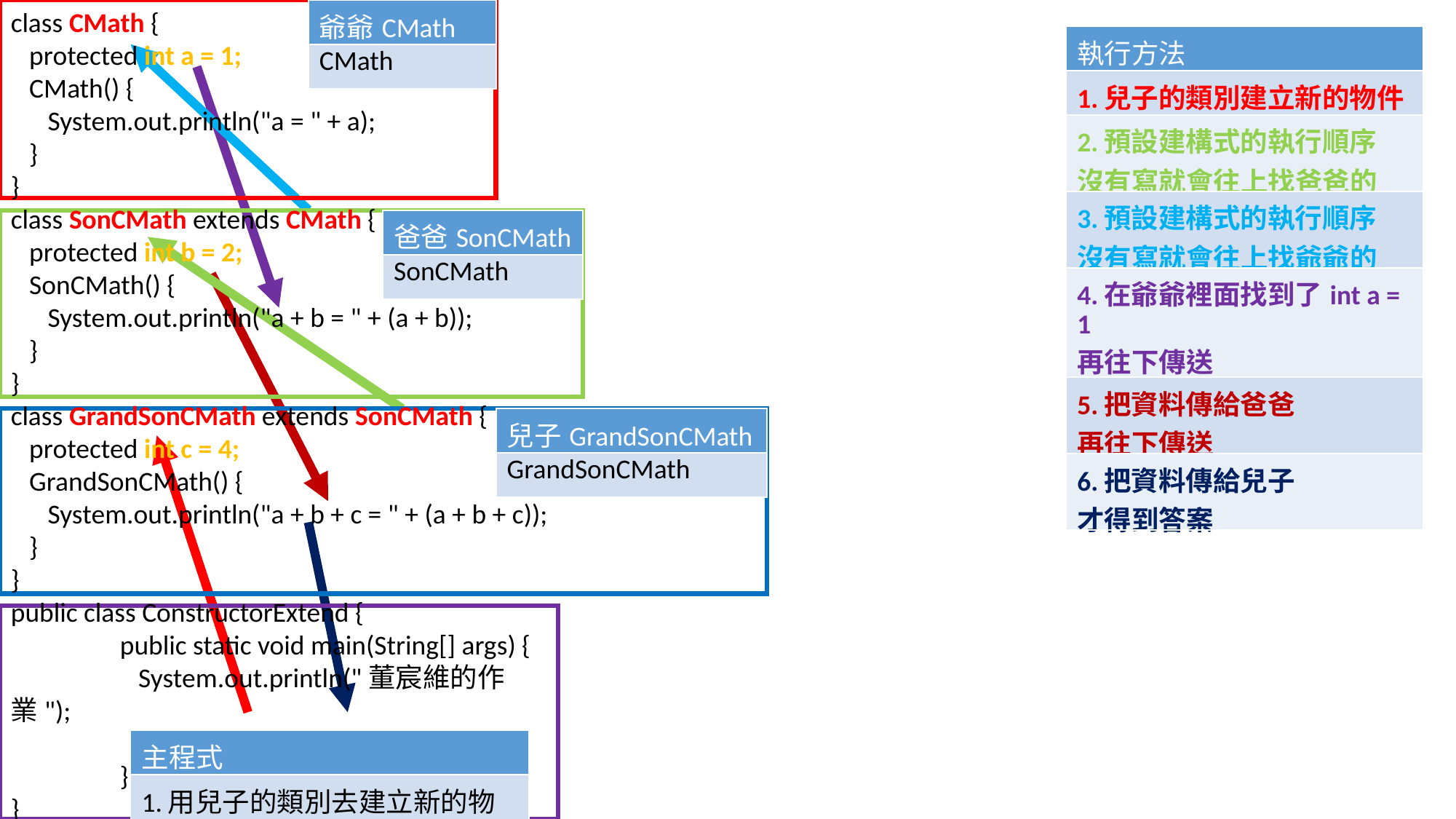

class CMath {
   protected int a = 1;
   CMath() {
      System.out.println("a = " + a);
   }
}
class SonCMath extends CMath {
   protected int b = 2;
   SonCMath() {
      System.out.println("a + b = " + (a + b));
   }
}
class GrandSonCMath extends SonCMath {
   protected int c = 4;
   GrandSonCMath() {
      System.out.println("a + b + c = " + (a + b + c));
   }
}
public class ConstructorExtend {
	public static void main(String[] args) {
	   System.out.println("董宸維的作業");
	   new GrandSonCMath();
	}
}

| 爺爺CMath |
| --- |
| CMath |

| 執行方法 |
| --- |
| 1.兒子的類別建立新的物件 |
| 2.預設建構式的執行順序 沒有寫就會往上找爸爸的 |
| 3.預設建構式的執行順序 沒有寫就會往上找爺爺的 |
| 4.在爺爺裡面找到了int a = 1 再往下傳送 |
| 5.把資料傳給爸爸 再往下傳送 |
| 6.把資料傳給兒子 才得到答案 |

| 爸爸SonCMath |
| --- |
| SonCMath |

| 兒子GrandSonCMath |
| --- |
| GrandSonCMath |

| 主程式 |
| --- |
| 1.用兒子的類別去建立新的物件 |